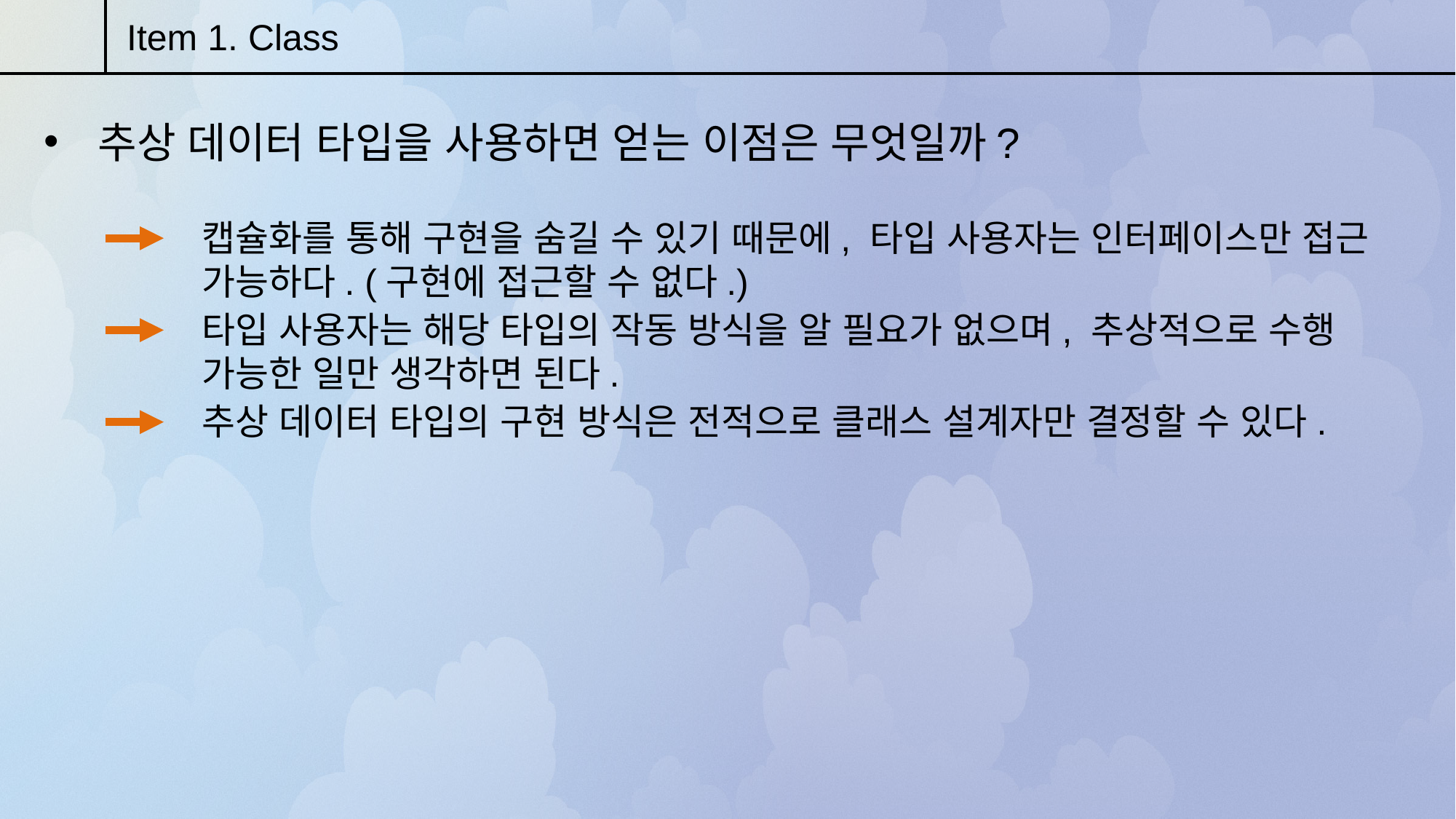

Item 1. Class
 추상 데이터 타입을 사용하면 얻는 이점은 무엇일까?
캡슐화를 통해 구현을 숨길 수 있기 때문에, 타입 사용자는 인터페이스만 접근 가능하다. (구현에 접근할 수 없다.)
타입 사용자는 해당 타입의 작동 방식을 알 필요가 없으며, 추상적으로 수행 가능한 일만 생각하면 된다.
추상 데이터 타입의 구현 방식은 전적으로 클래스 설계자만 결정할 수 있다.